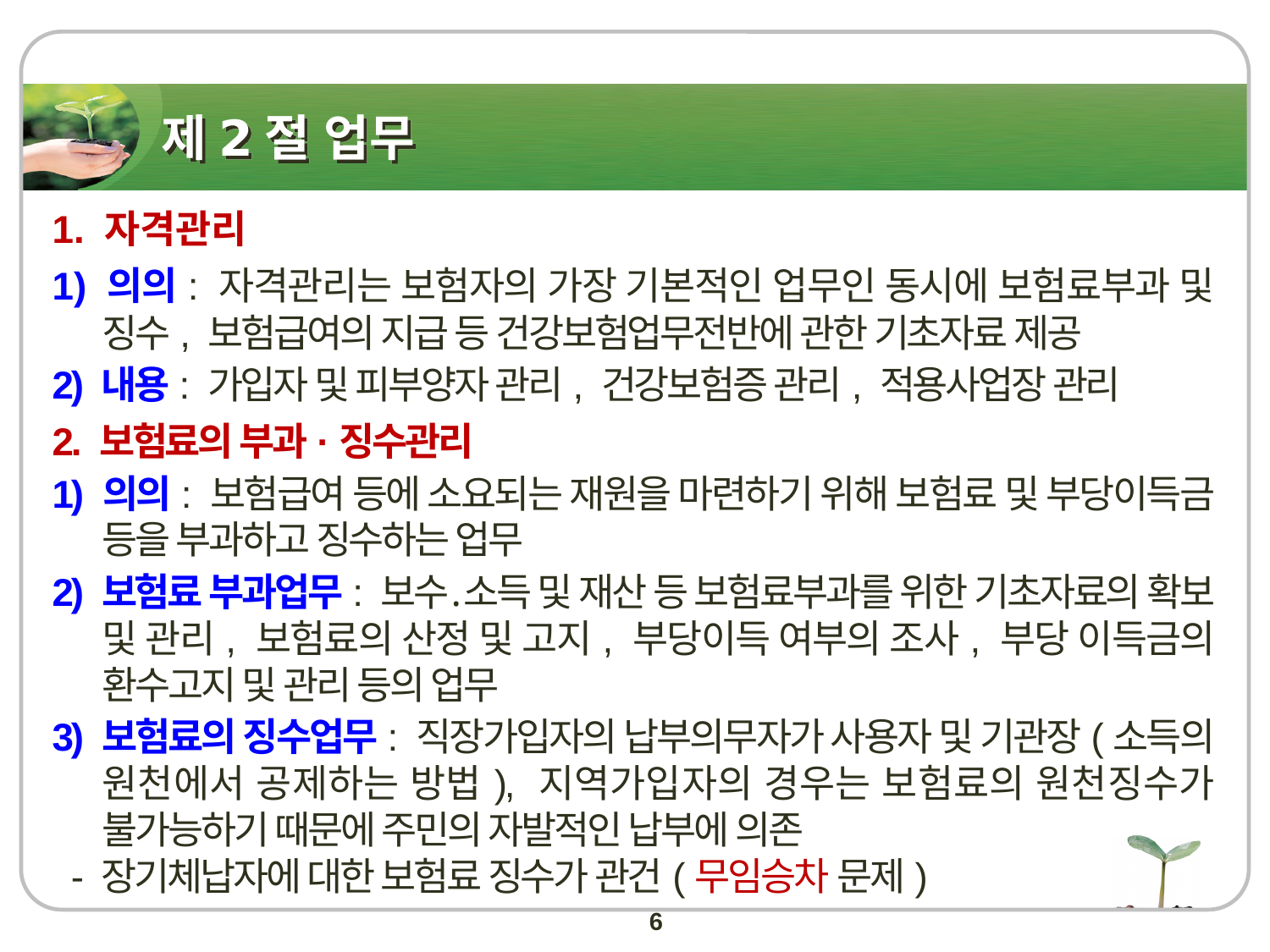

# 제2절 업무
1. 자격관리
1) 의의: 자격관리는 보험자의 가장 기본적인 업무인 동시에 보험료부과 및 징수, 보험급여의 지급 등 건강보험업무전반에 관한 기초자료 제공
2) 내용: 가입자 및 피부양자 관리, 건강보험증 관리, 적용사업장 관리
2. 보험료의 부과·징수관리
1) 의의: 보험급여 등에 소요되는 재원을 마련하기 위해 보험료 및 부당이득금 등을 부과하고 징수하는 업무
2) 보험료 부과업무: 보수․소득 및 재산 등 보험료부과를 위한 기초자료의 확보 및 관리, 보험료의 산정 및 고지, 부당이득 여부의 조사, 부당 이득금의 환수고지 및 관리 등의 업무
3) 보험료의 징수업무: 직장가입자의 납부의무자가 사용자 및 기관장(소득의 원천에서 공제하는 방법), 지역가입자의 경우는 보험료의 원천징수가 불가능하기 때문에 주민의 자발적인 납부에 의존
  - 장기체납자에 대한 보험료 징수가 관건(무임승차 문제)
6